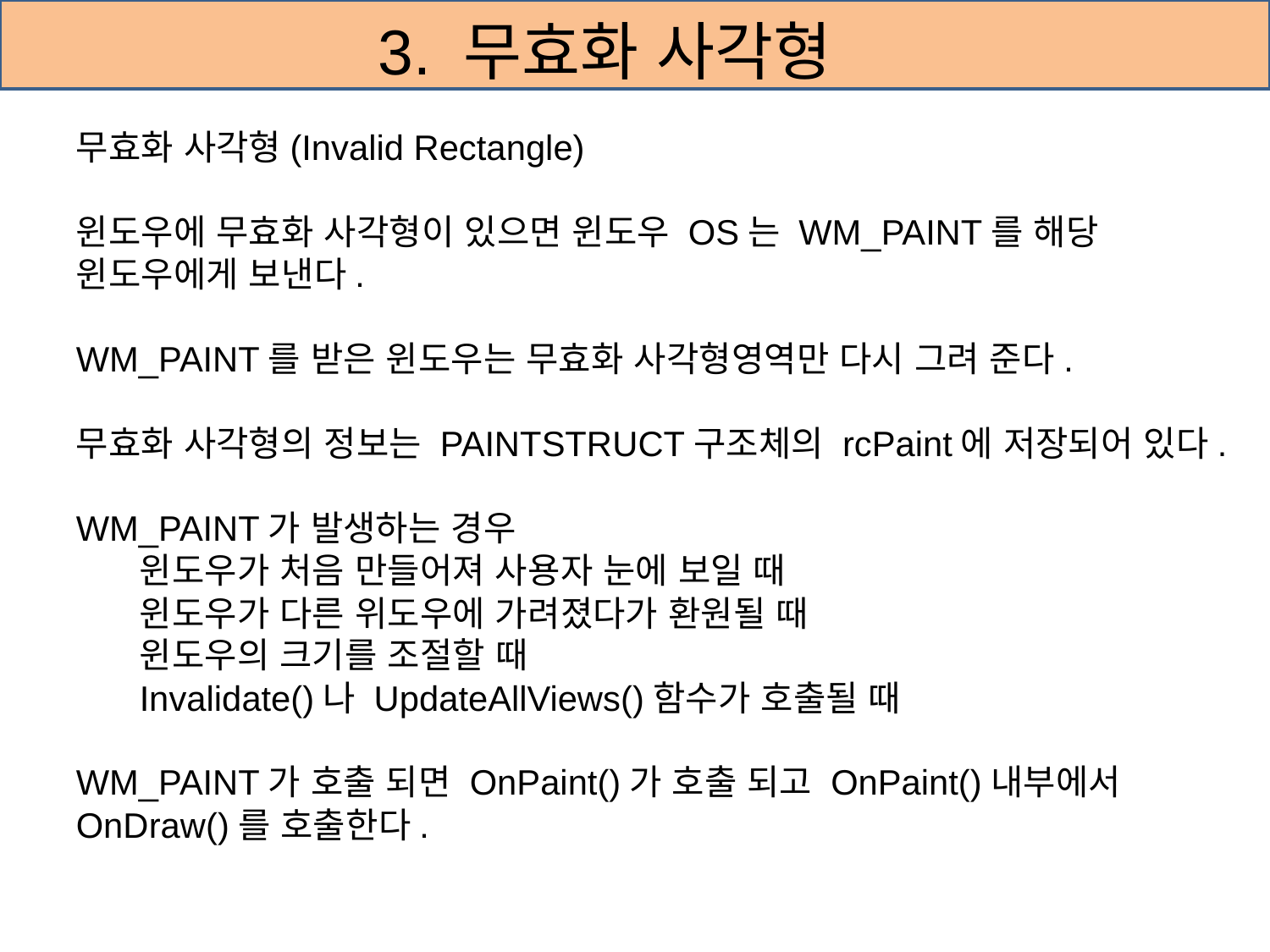

# 3. 무효화 사각형
무효화 사각형(Invalid Rectangle)

윈도우에 무효화 사각형이 있으면 윈도우 OS는 WM_PAINT를 해당 윈도우에게 보낸다.

WM_PAINT를 받은 윈도우는 무효화 사각형영역만 다시 그려 준다.

무효화 사각형의 정보는 PAINTSTRUCT구조체의 rcPaint에 저장되어 있다.

WM_PAINT가 발생하는 경우
윈도우가 처음 만들어져 사용자 눈에 보일 때
윈도우가 다른 위도우에 가려졌다가 환원될 때
윈도우의 크기를 조절할 때
Invalidate()나 UpdateAllViews()함수가 호출될 때

WM_PAINT가 호출 되면 OnPaint()가 호출 되고 OnPaint()내부에서 OnDraw()를 호출한다.